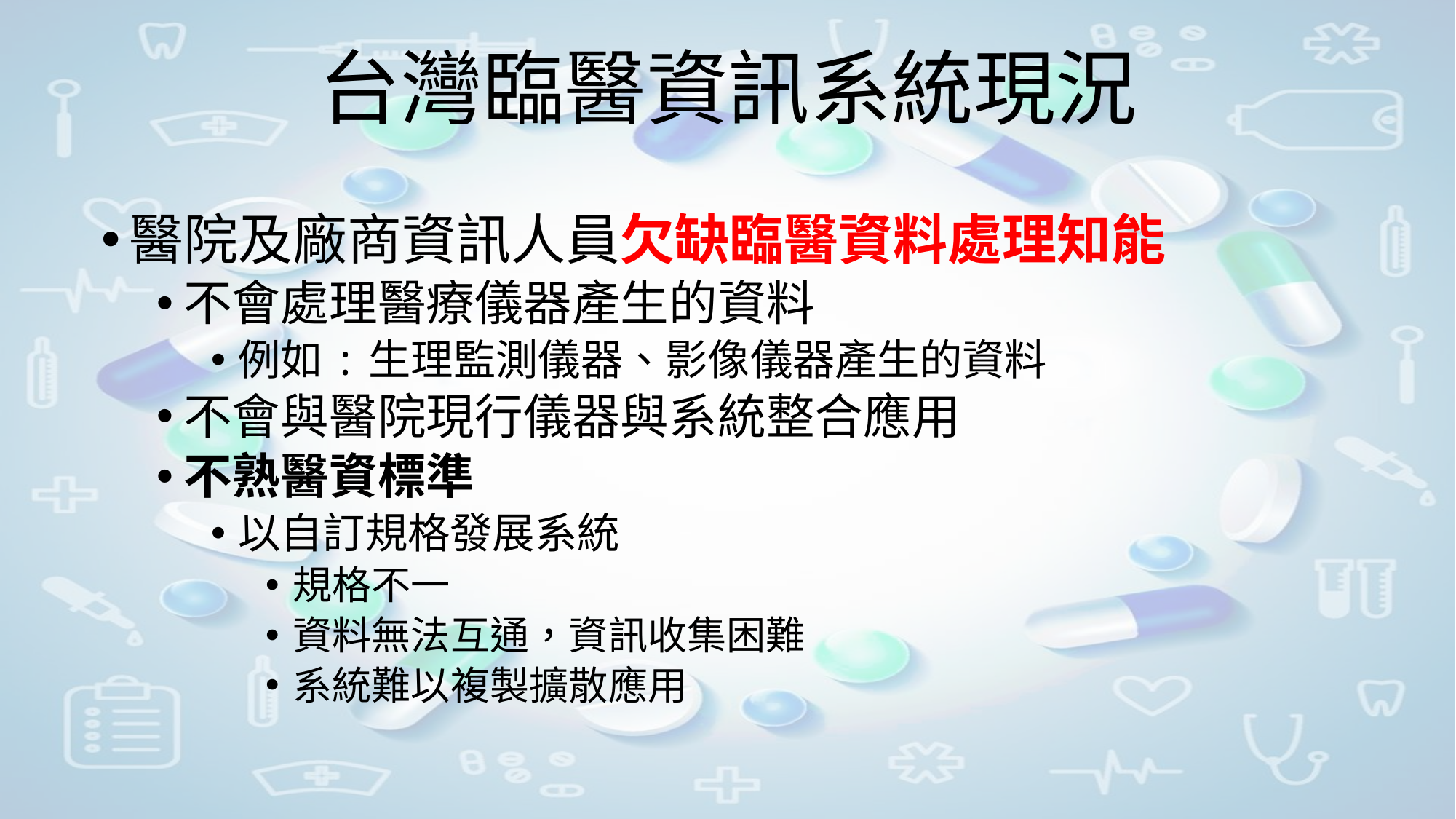

# 台灣臨醫資訊系統現況
醫院及廠商資訊人員欠缺臨醫資料處理知能
不會處理醫療儀器產生的資料
例如:生理監測儀器、影像儀器產生的資料
不會與醫院現行儀器與系統整合應用
不熟醫資標準
以自訂規格發展系統
規格不一
資料無法互通，資訊收集困難
系統難以複製擴散應用